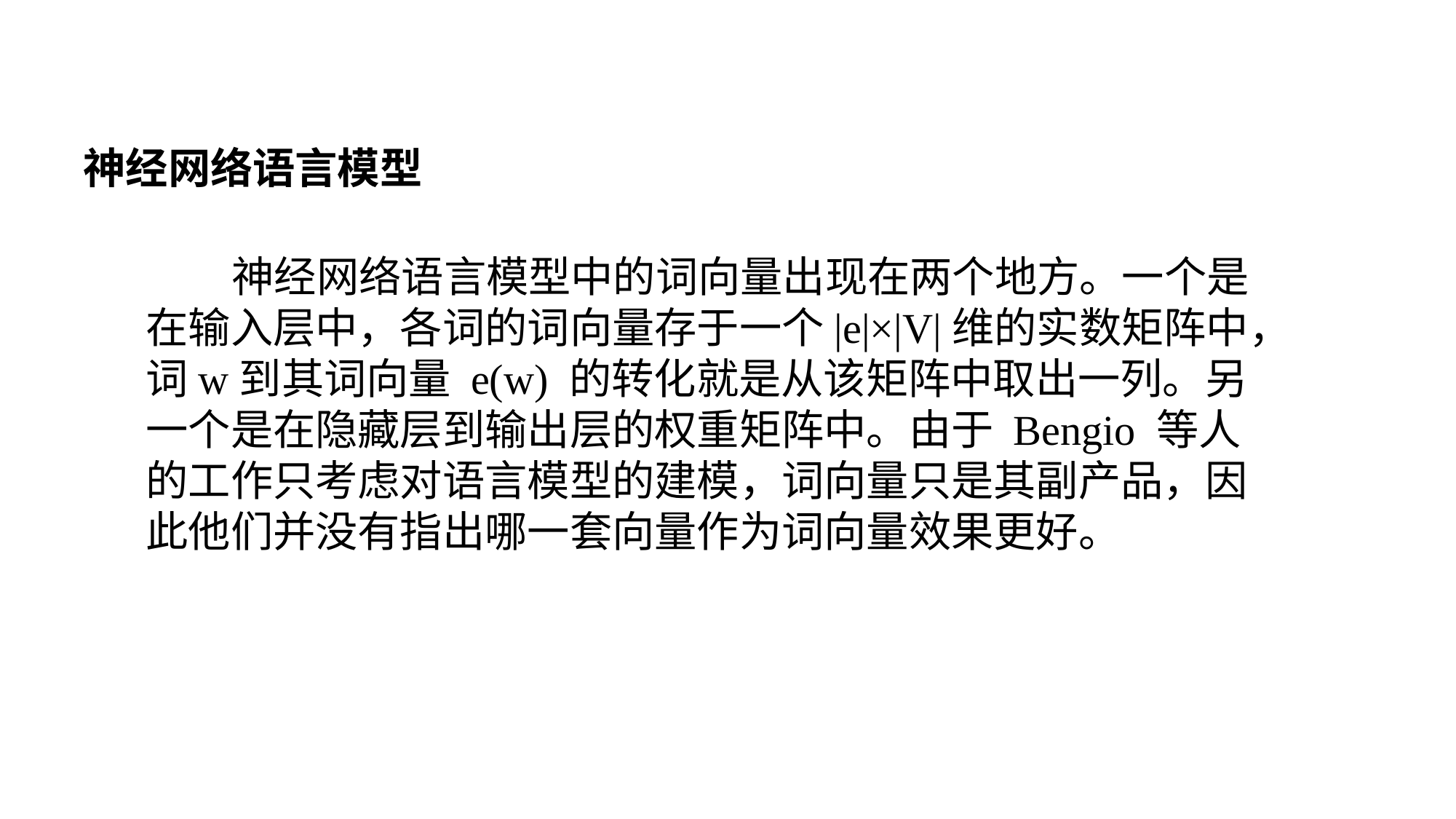

神经网络语言模型
        神经网络语言模型中的词向量出现在两个地方。一个是在输入层中，各词的词向量存于一个|e|×|V|维的实数矩阵中，词w到其词向量 e(w) 的转化就是从该矩阵中取出一列。另一个是在隐藏层到输出层的权重矩阵中。由于 Bengio 等人的工作只考虑对语言模型的建模，词向量只是其副产品，因此他们并没有指出哪一套向量作为词向量效果更好。